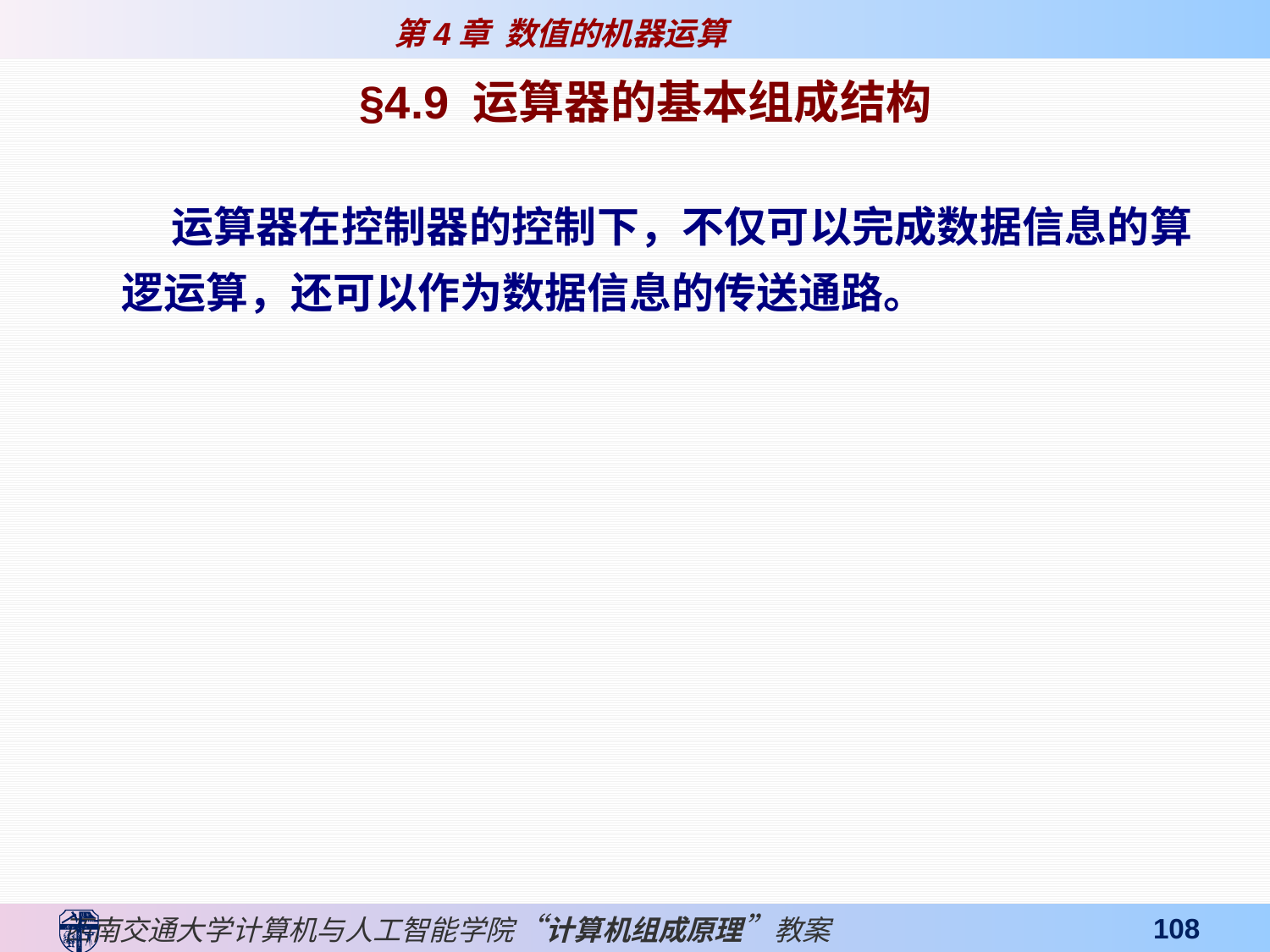

§4.9 运算器的基本组成结构
    运算器在控制器的控制下，不仅可以完成数据信息的算逻运算，还可以作为数据信息的传送通路。